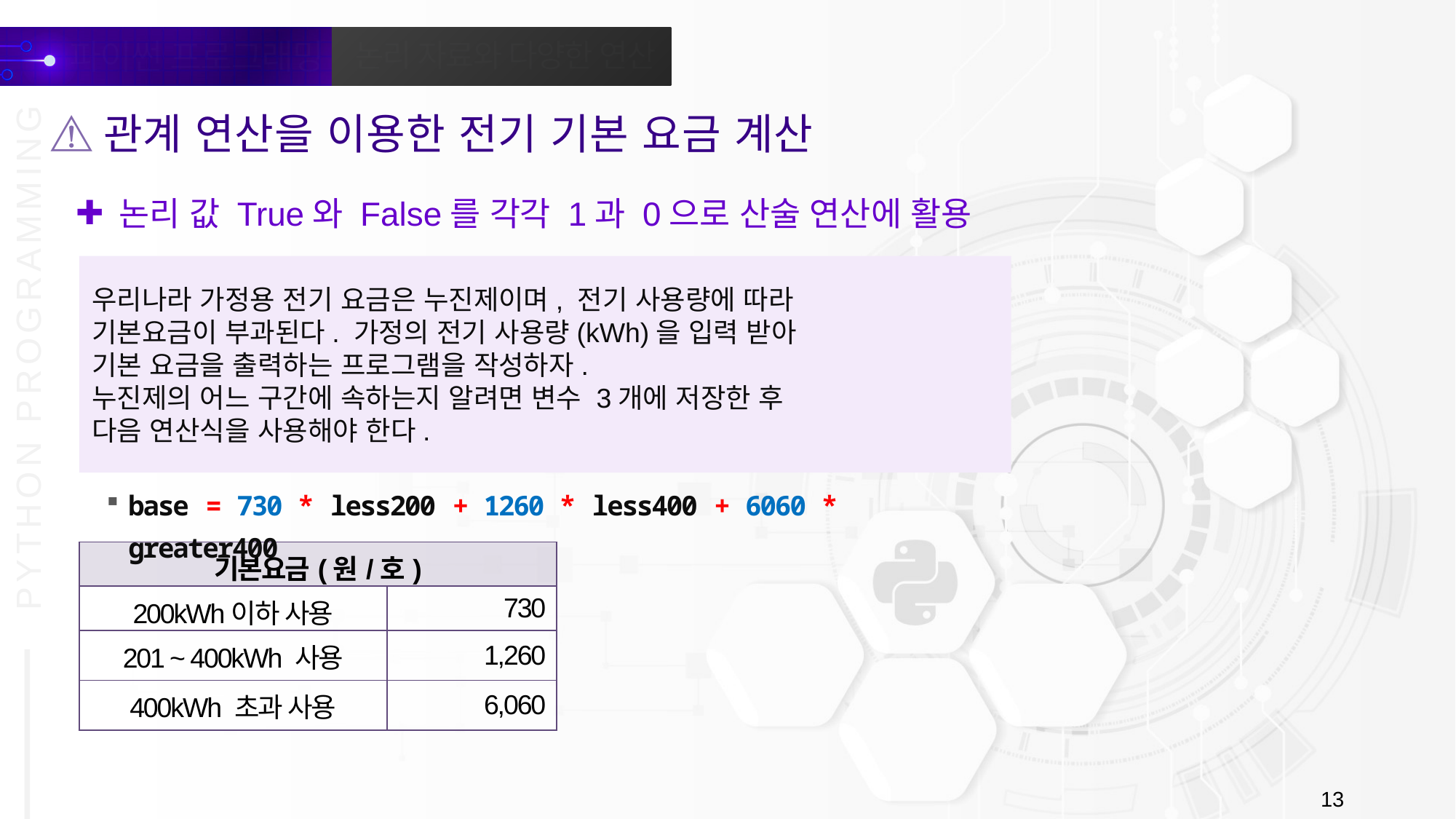

관계 연산을 이용한 전기 기본 요금 계산
논리 값 True와 False를 각각 1과 0으로 산술 연산에 활용
우리나라 가정용 전기 요금은 누진제이며, 전기 사용량에 따라
기본요금이 부과된다. 가정의 전기 사용량(kWh)을 입력 받아
기본 요금을 출력하는 프로그램을 작성하자.
누진제의 어느 구간에 속하는지 알려면 변수 3개에 저장한 후
다음 연산식을 사용해야 한다.
base = 730 * less200 + 1260 * less400 + 6060 * greater400
| 기본요금(원/호) |  |
| --- | --- |
| 200kWh이하 사용 | 730 |
| 201 ~ 400kWh 사용 | 1,260 |
| 400kWh 초과 사용 | 6,060 |
13